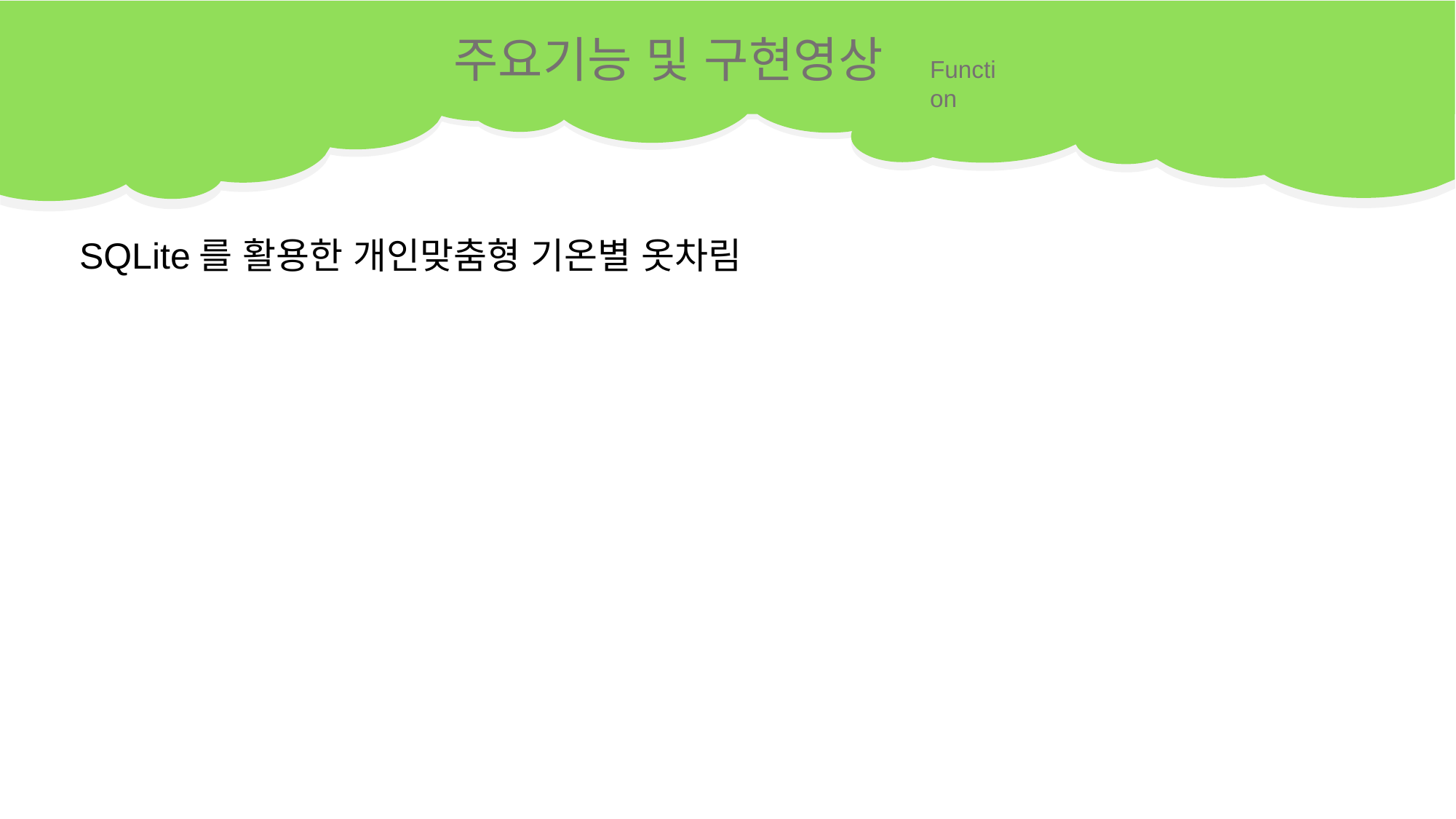

주요기능 및 구현영상
Function
SQLite를 활용한 개인맞춤형 기온별 옷차림